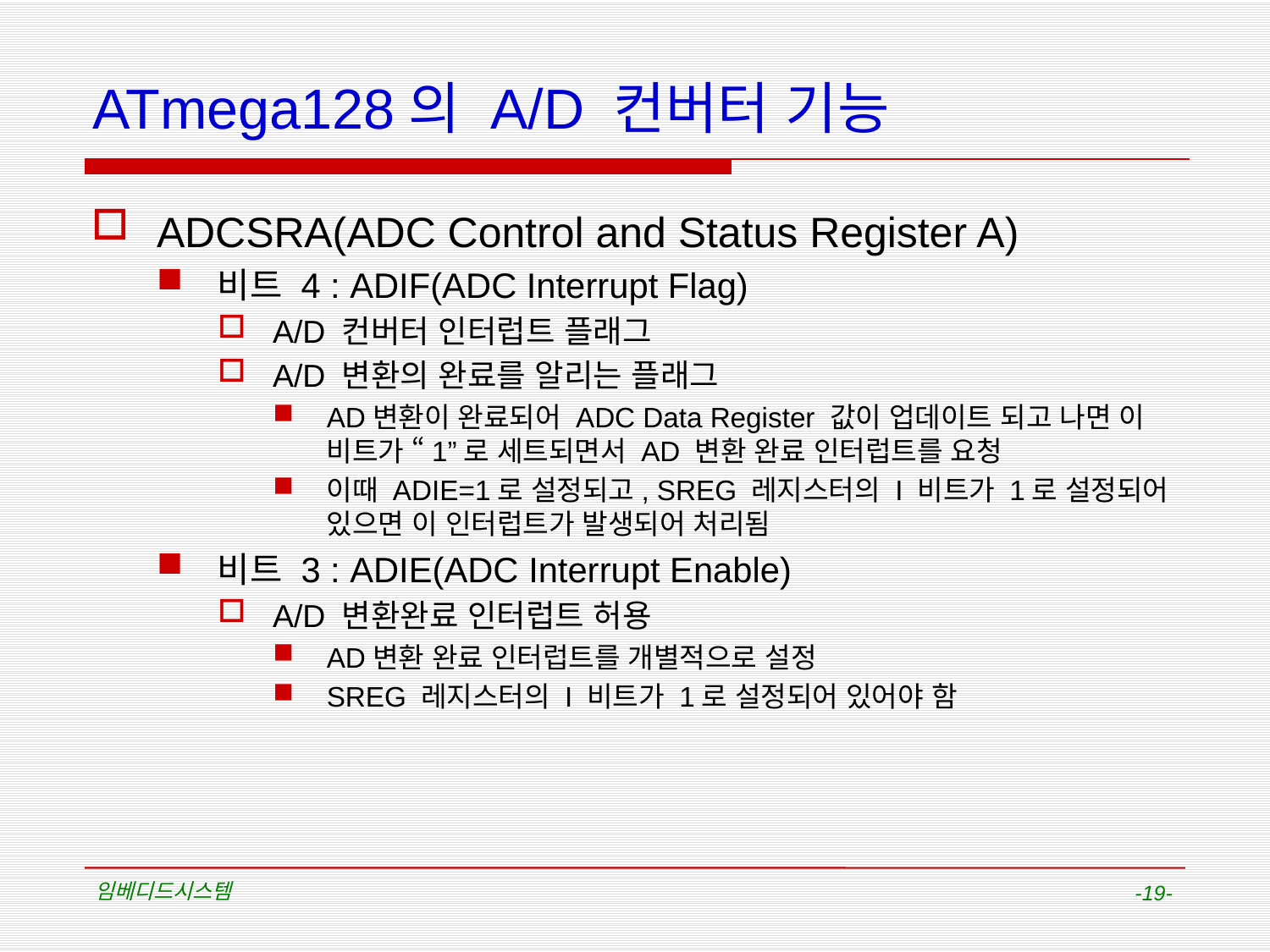

# ATmega128의 A/D 컨버터 기능
ADCSRA(ADC Control and Status Register A)
비트 4 : ADIF(ADC Interrupt Flag)
A/D 컨버터 인터럽트 플래그
A/D 변환의 완료를 알리는 플래그
AD변환이 완료되어 ADC Data Register 값이 업데이트 되고 나면 이 비트가 “1”로 세트되면서 AD 변환 완료 인터럽트를 요청
이때 ADIE=1로 설정되고, SREG 레지스터의 I 비트가 1로 설정되어 있으면 이 인터럽트가 발생되어 처리됨
비트 3 : ADIE(ADC Interrupt Enable)
A/D 변환완료 인터럽트 허용
AD변환 완료 인터럽트를 개별적으로 설정
SREG 레지스터의 I 비트가 1로 설정되어 있어야 함
임베디드시스템
-19-